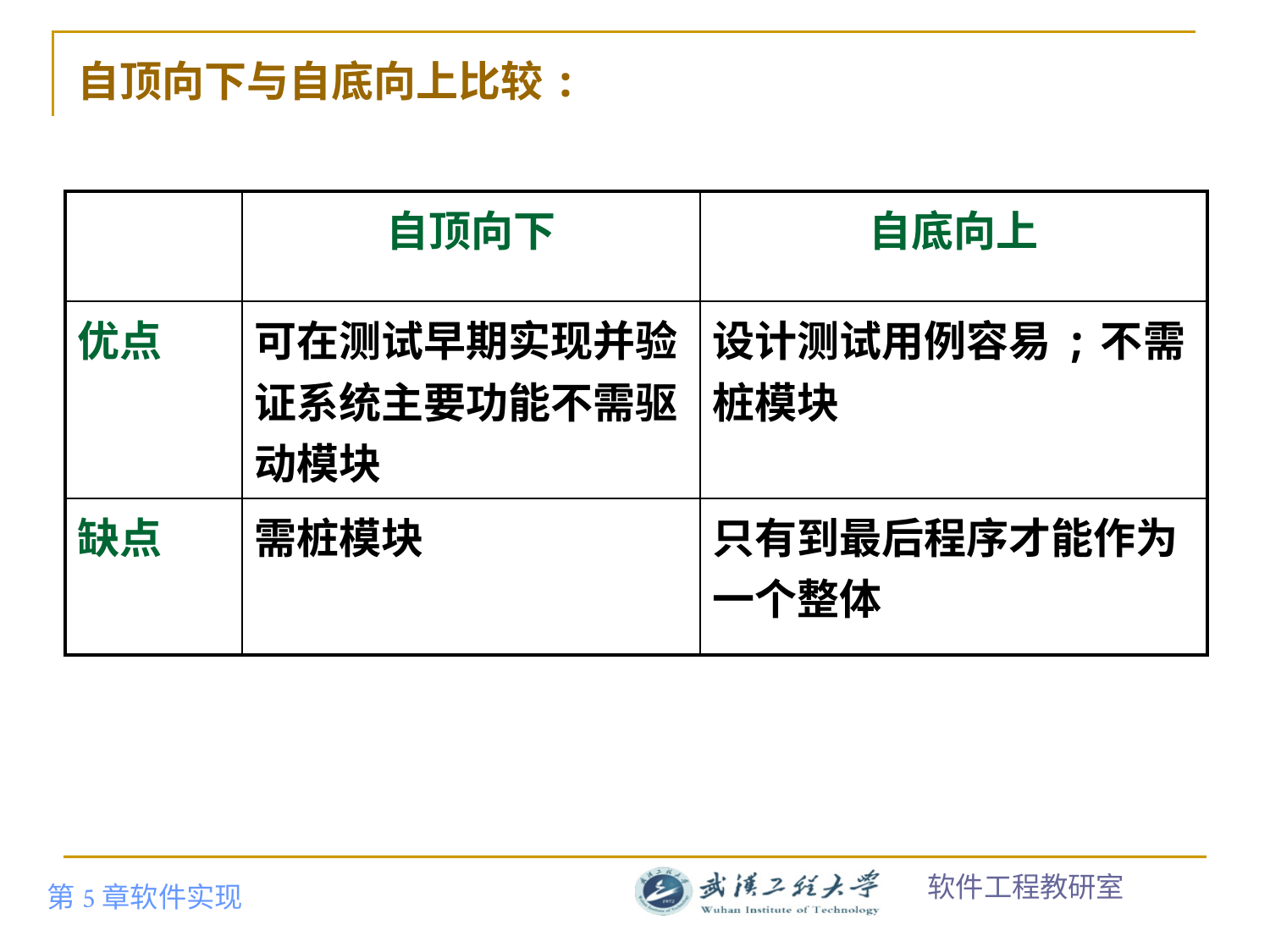

# 自顶向下与自底向上比较:
|  | 自顶向下 | 自底向上 |
| --- | --- | --- |
| 优点 | 可在测试早期实现并验证系统主要功能不需驱动模块 | 设计测试用例容易;不需桩模块 |
| 缺点 | 需桩模块 | 只有到最后程序才能作为一个整体 |